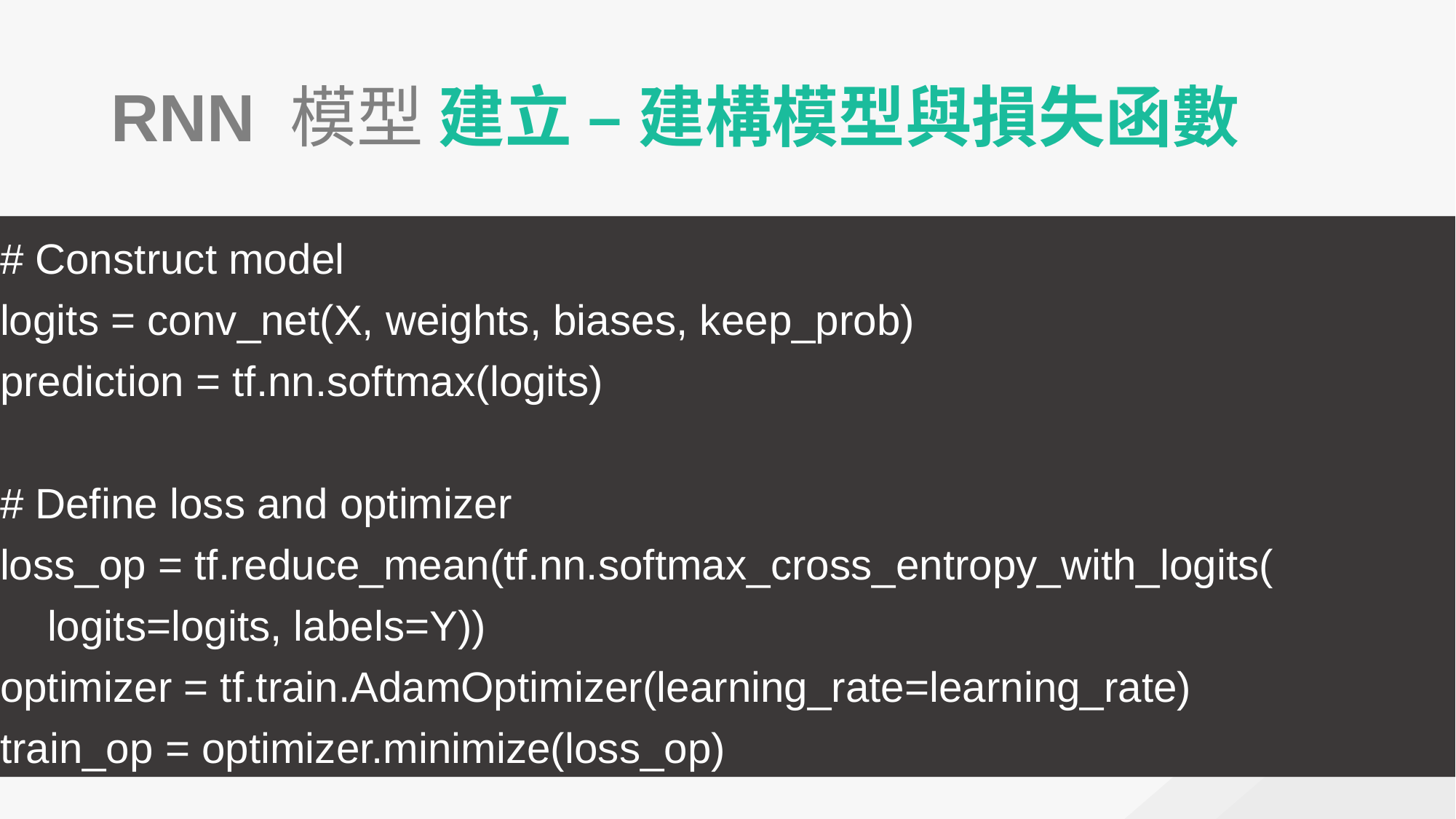

RNN 模型 建立 – 建構模型與損失函數
# Construct model
logits = conv_net(X, weights, biases, keep_prob)
prediction = tf.nn.softmax(logits)

# Define loss and optimizer
loss_op = tf.reduce_mean(tf.nn.softmax_cross_entropy_with_logits(
    logits=logits, labels=Y))
optimizer = tf.train.AdamOptimizer(learning_rate=learning_rate)
train_op = optimizer.minimize(loss_op)